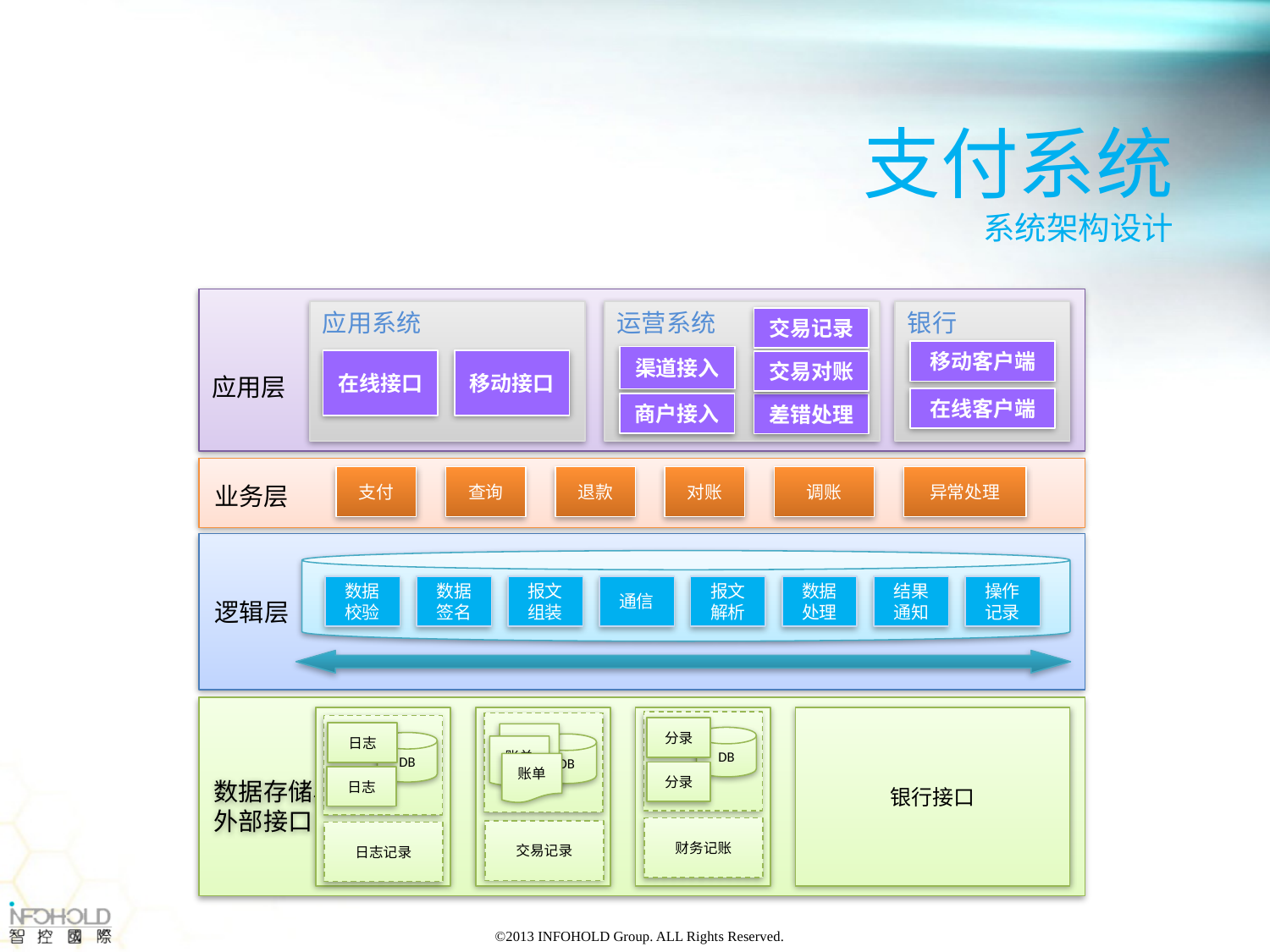

支付系统
系统架构设计

应用层
应用系统
在线接口
移动接口
运营系统
交易记录
渠道接入
交易对账
差错处理
银行
移动客户端
在线客户端
商户接入

支付
查询
退款
对账
调账
异常处理
业务层

数据校验
数据签名
报文组装
通信
报文解析
数据处理
结果通知
操作记录
逻辑层

日志
DB
日志
日志记录

账单
账单
账单
DB
交易记录

分录
DB
分录
财务记账
银行接口
数据存储、外部接口